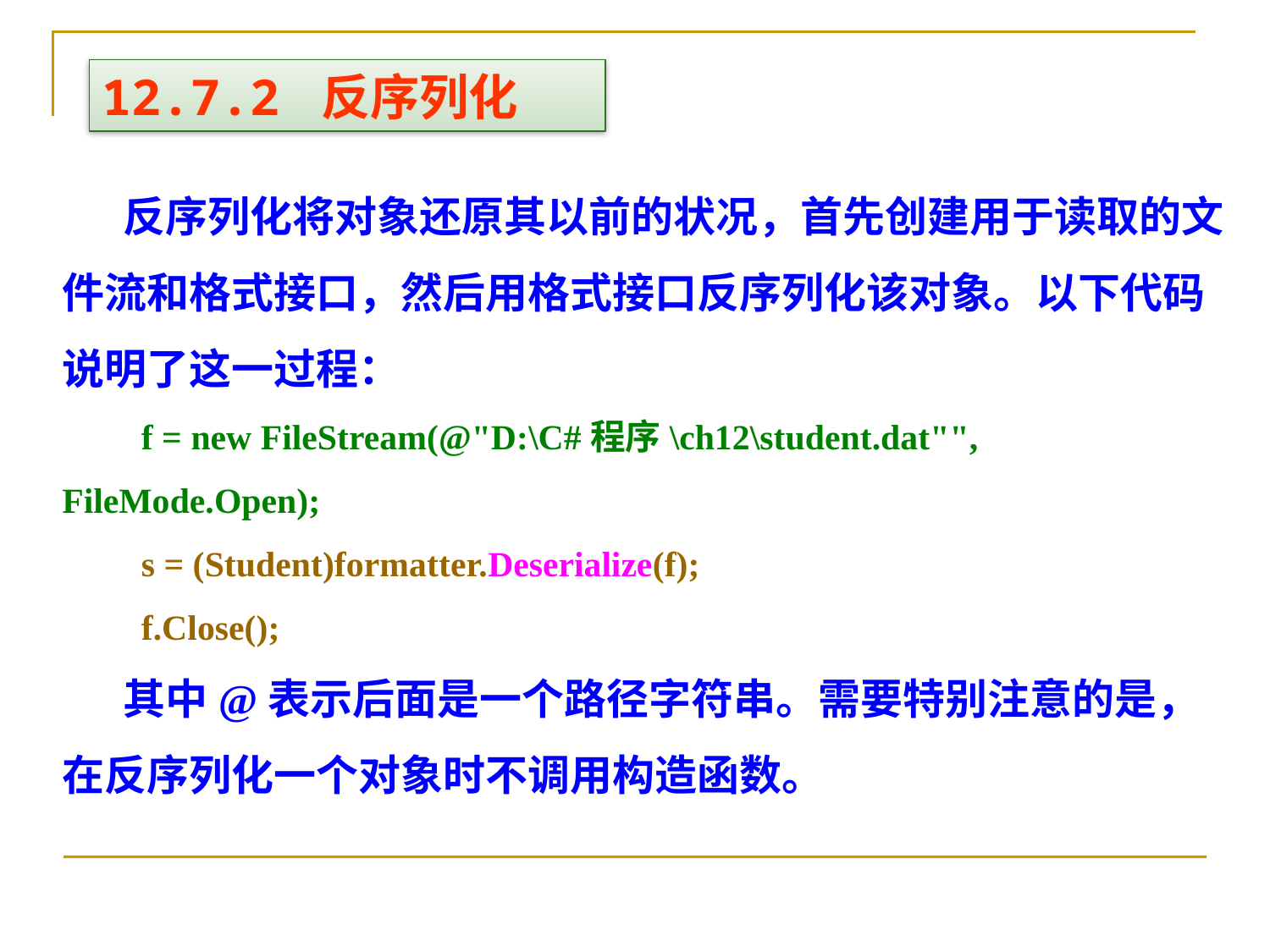

12.7.2 反序列化
　  反序列化将对象还原其以前的状况，首先创建用于读取的文件流和格式接口，然后用格式接口反序列化该对象。以下代码说明了这一过程：
　　f = new FileStream(@"D:\C#程序\ch12\student.dat"", FileMode.Open);
　　s = (Student)formatter.Deserialize(f);
　　f.Close();
　  其中@表示后面是一个路径字符串。需要特别注意的是，在反序列化一个对象时不调用构造函数。